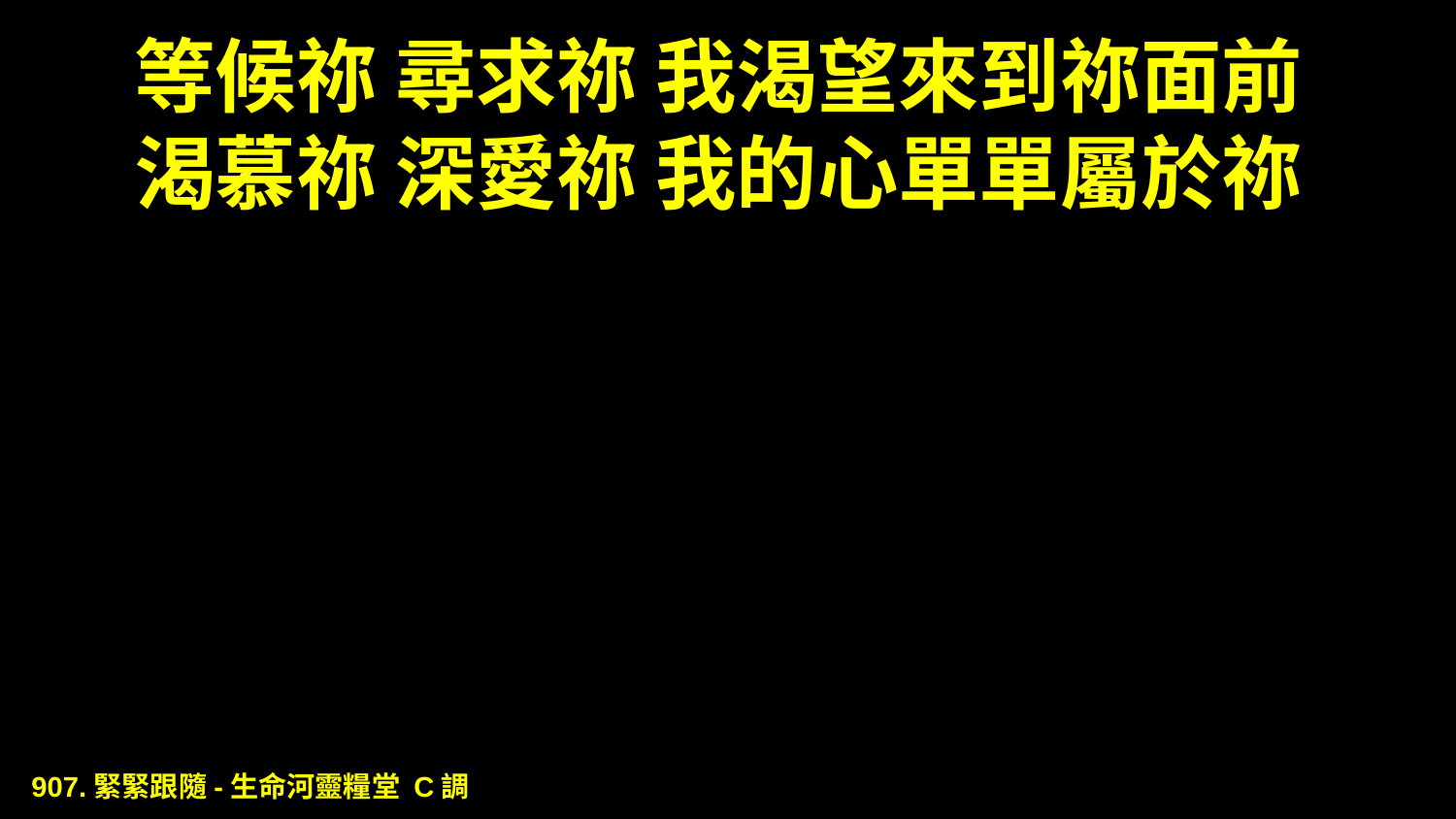

# 等候祢 尋求祢 我渴望來到祢面前 渴慕祢 深愛祢 我的心單單屬於祢
907.緊緊跟隨-生命河靈糧堂 C調